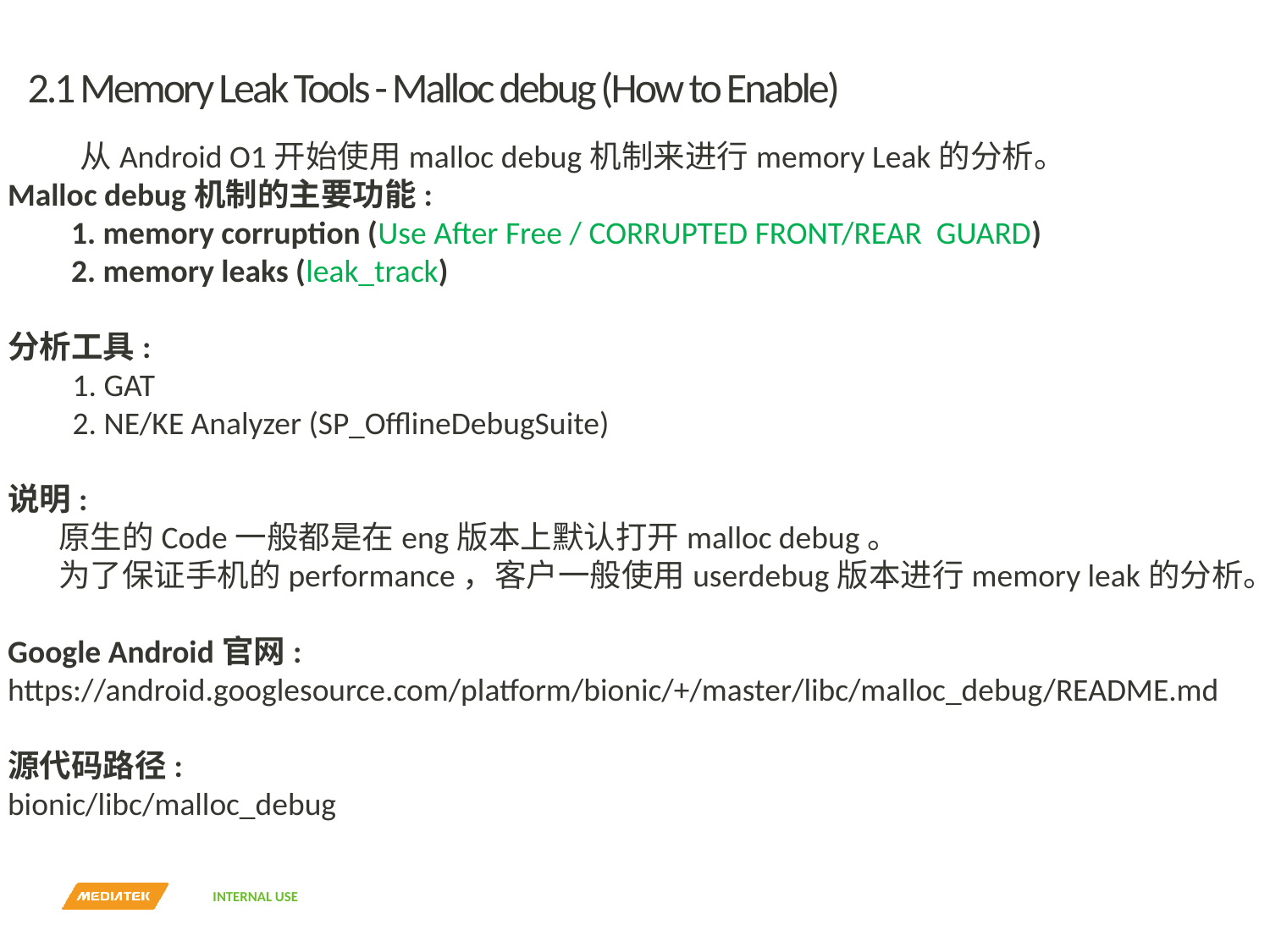

# 2.1 Memory Leak Tools - Malloc debug (How to Enable)
         从Android O1开始使用malloc debug机制来进行memory Leak的分析。
Malloc debug机制的主要功能:
1. memory corruption (Use After Free / CORRUPTED FRONT/REAR  GUARD)
2. memory leaks (leak_track)

分析工具:
         1. GAT
         2. NE/KE Analyzer (SP_OfflineDebugSuite)

说明:
      原生的Code一般都是在eng版本上默认打开malloc debug。
      为了保证手机的performance，客户一般使用userdebug版本进行memory leak的分析。

Google Android官网:
https://android.googlesource.com/platform/bionic/+/master/libc/malloc_debug/README.md

源代码路径:
bionic/libc/malloc_debug